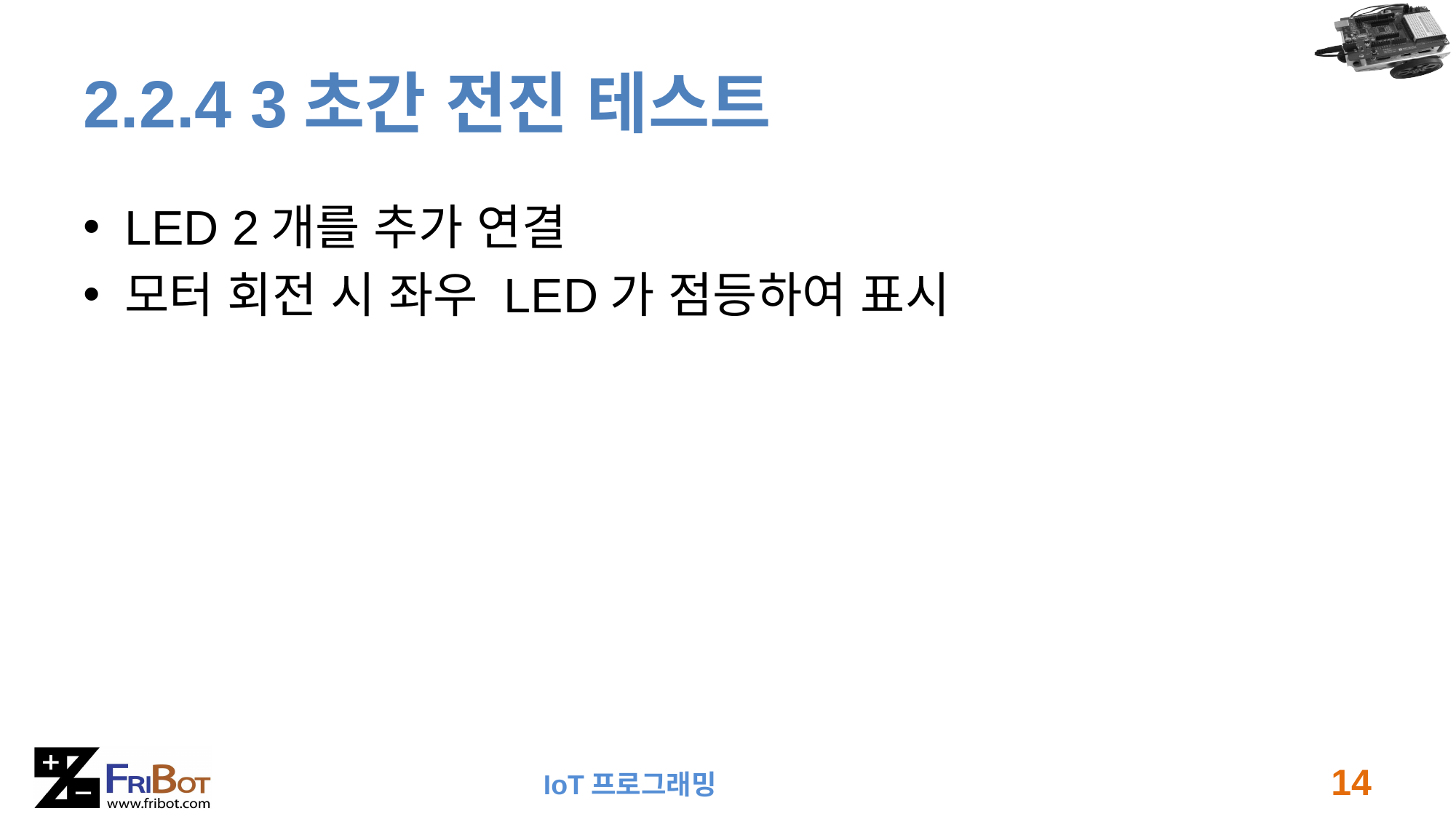

# 2.2.4 3초간 전진 테스트
LED 2개를 추가 연결
모터 회전 시 좌우 LED가 점등하여 표시

14